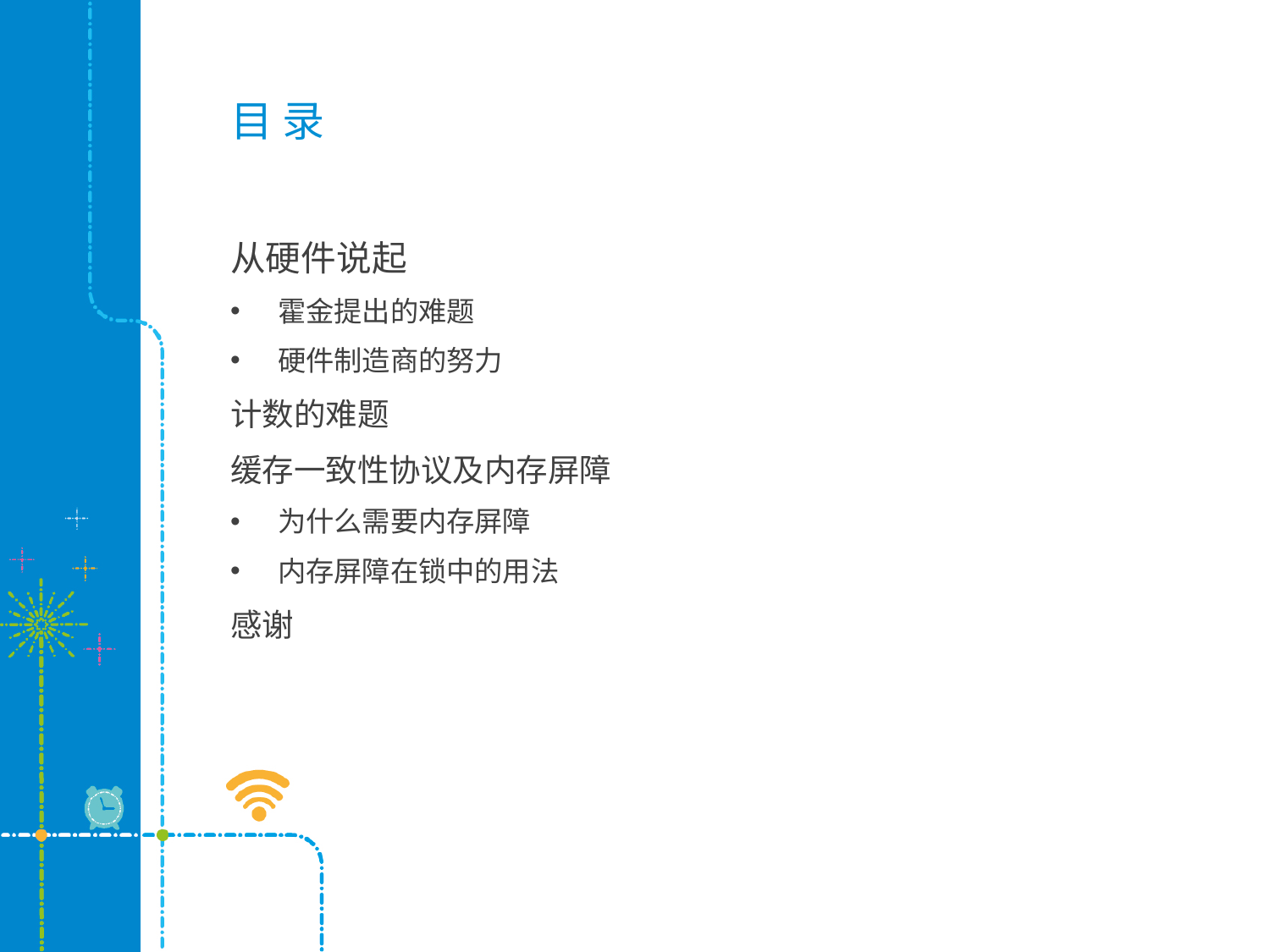

# 目 录
从硬件说起
霍金提出的难题
硬件制造商的努力
计数的难题
缓存一致性协议及内存屏障
为什么需要内存屏障
内存屏障在锁中的用法
感谢